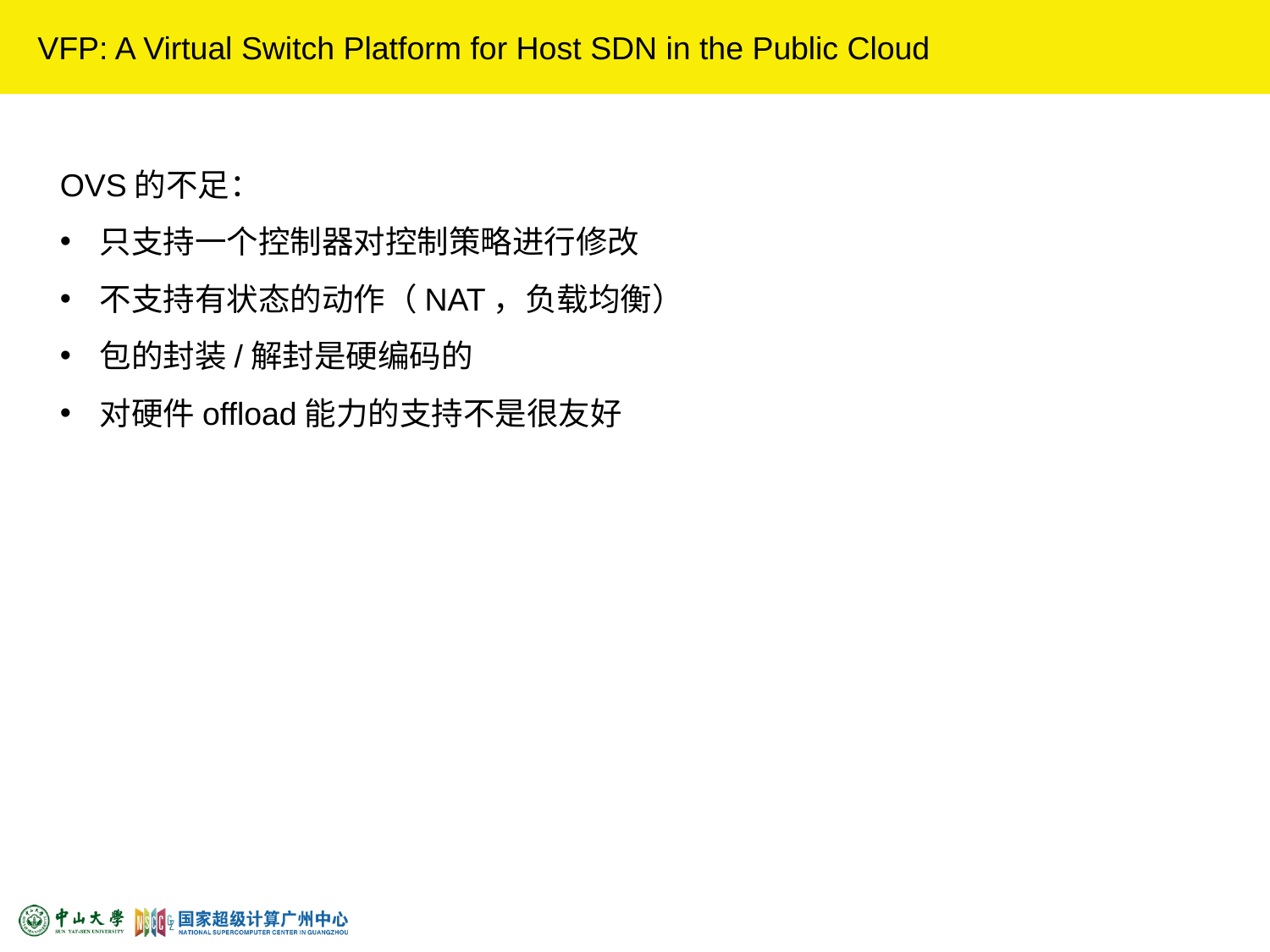

VFP: A Virtual Switch Platform for Host SDN in the Public Cloud
OVS的不足：
只支持一个控制器对控制策略进行修改
不支持有状态的动作（NAT，负载均衡）
包的封装/解封是硬编码的
对硬件offload能力的支持不是很友好